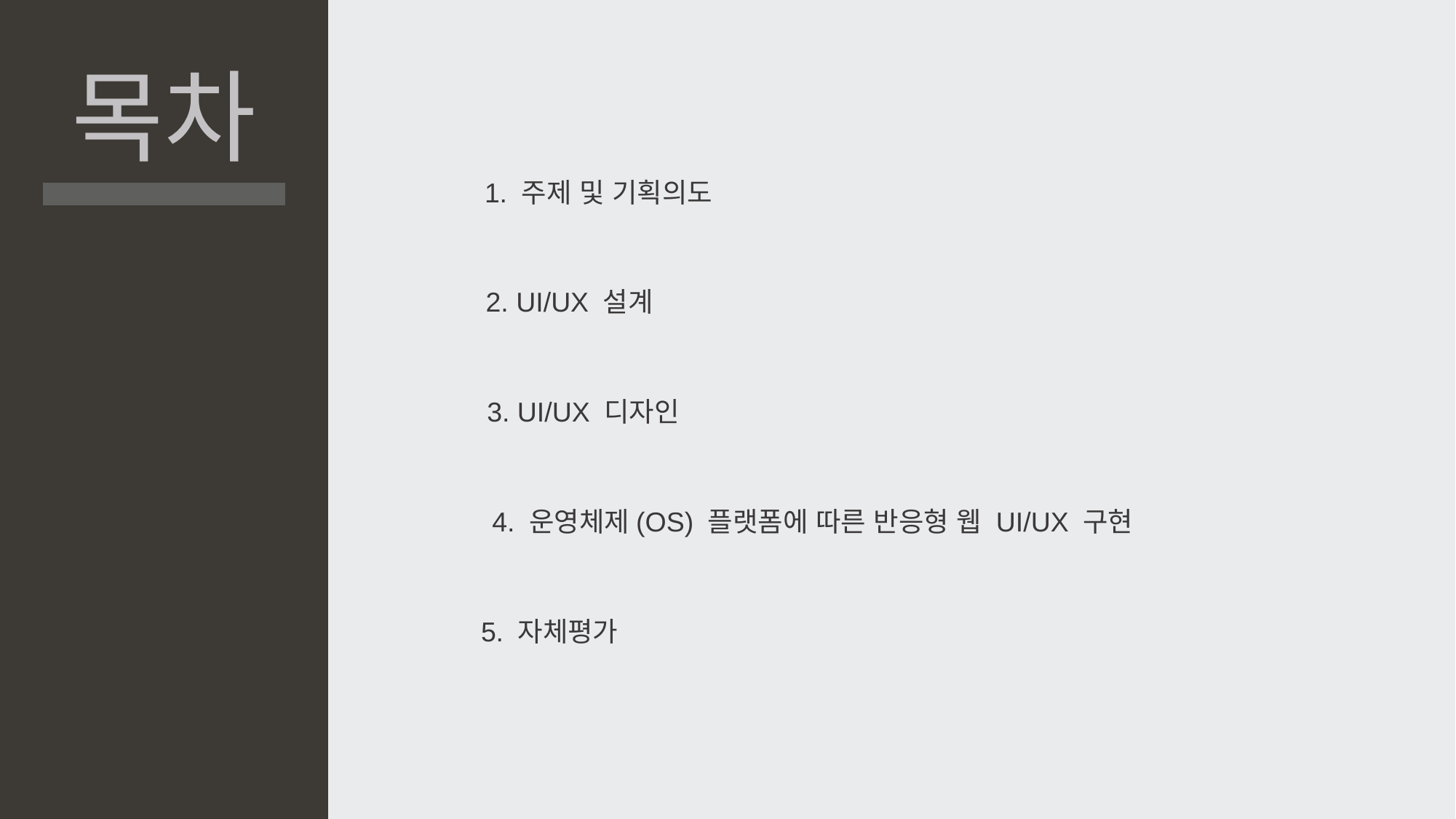

목차
1. 주제 및 기획의도
2. UI/UX 설계
3. UI/UX 디자인
4. 운영체제(OS) 플랫폼에 따른 반응형 웹 UI/UX 구현
5. 자체평가